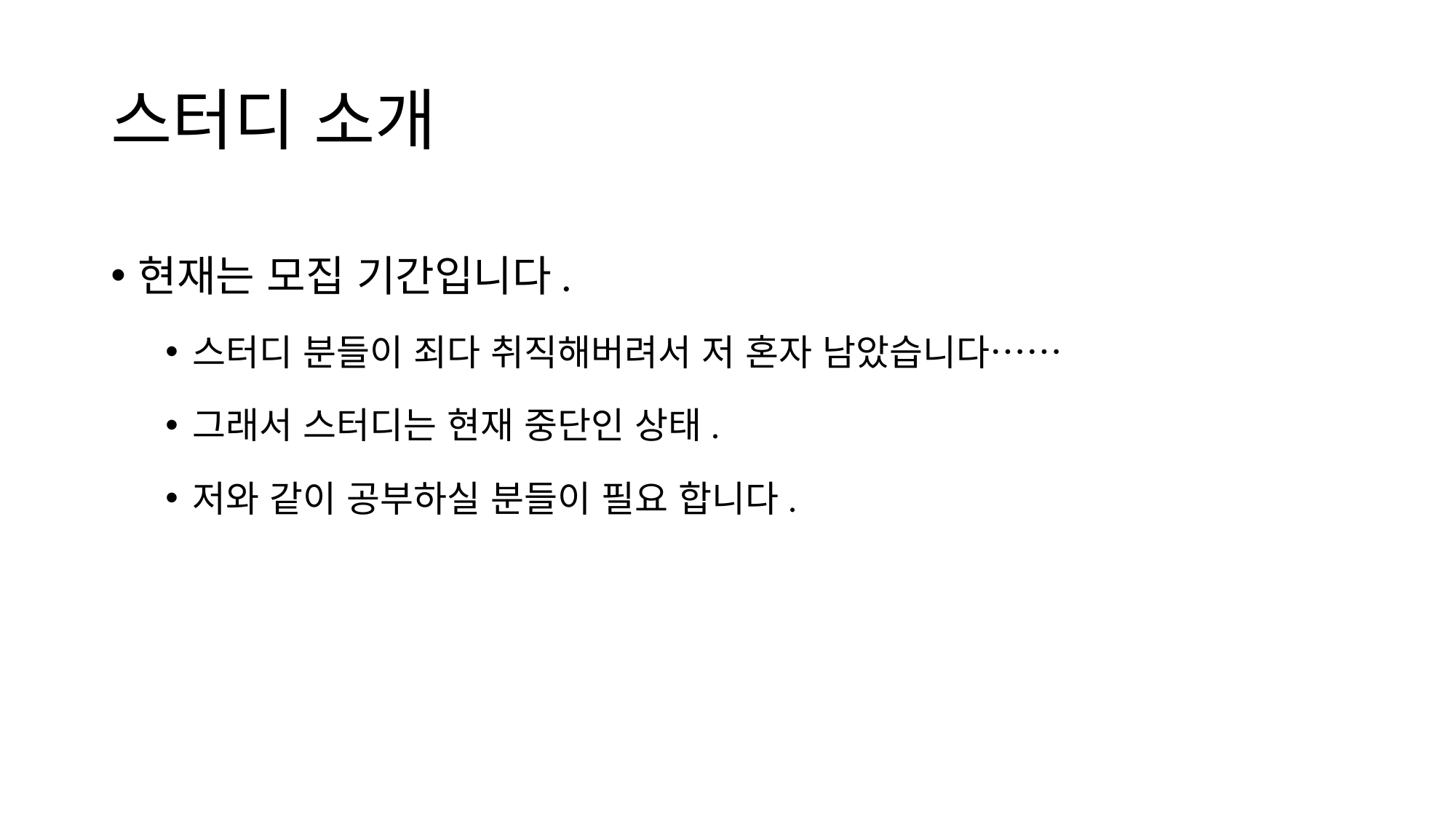

# 스터디 소개
현재는 모집 기간입니다.
스터디 분들이 죄다 취직해버려서 저 혼자 남았습니다……
그래서 스터디는 현재 중단인 상태.
저와 같이 공부하실 분들이 필요 합니다.